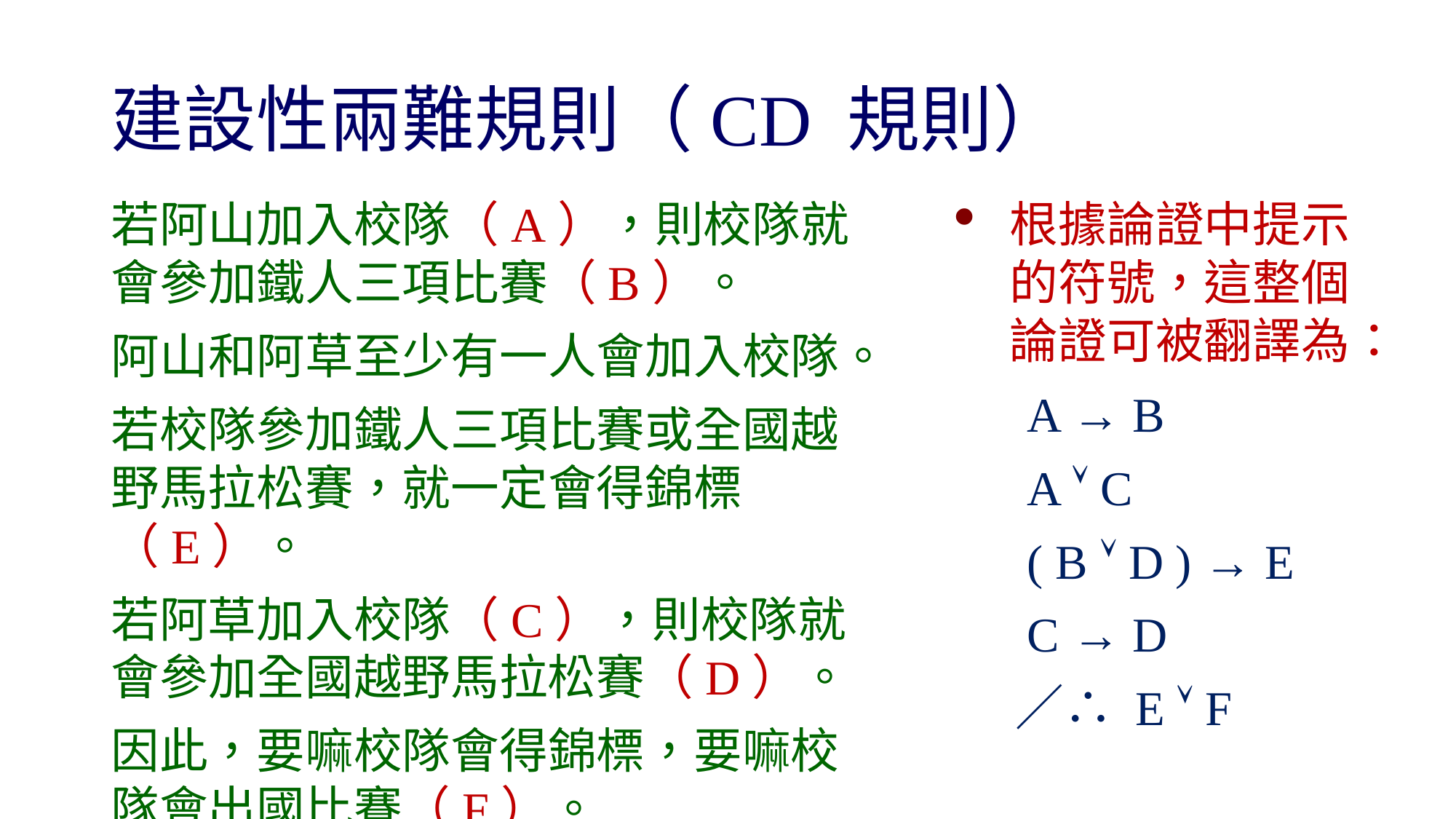

# 建設性兩難規則（CD 規則）
若阿山加入校隊（A），則校隊就會參加鐵人三項比賽（B）。
阿山和阿草至少有一人會加入校隊。
若校隊參加鐵人三項比賽或全國越野馬拉松賽，就一定會得錦標（E）。
若阿草加入校隊（C），則校隊就會參加全國越野馬拉松賽（D）。
因此，要嘛校隊會得錦標，要嘛校隊會出國比賽（F）。

根據論證中提示的符號，這整個論證可被翻譯為：
　 A → B
　 A ∨ C
　 ( B ∨ D ) → E
　 C → D
　 ／∴ E ∨ F